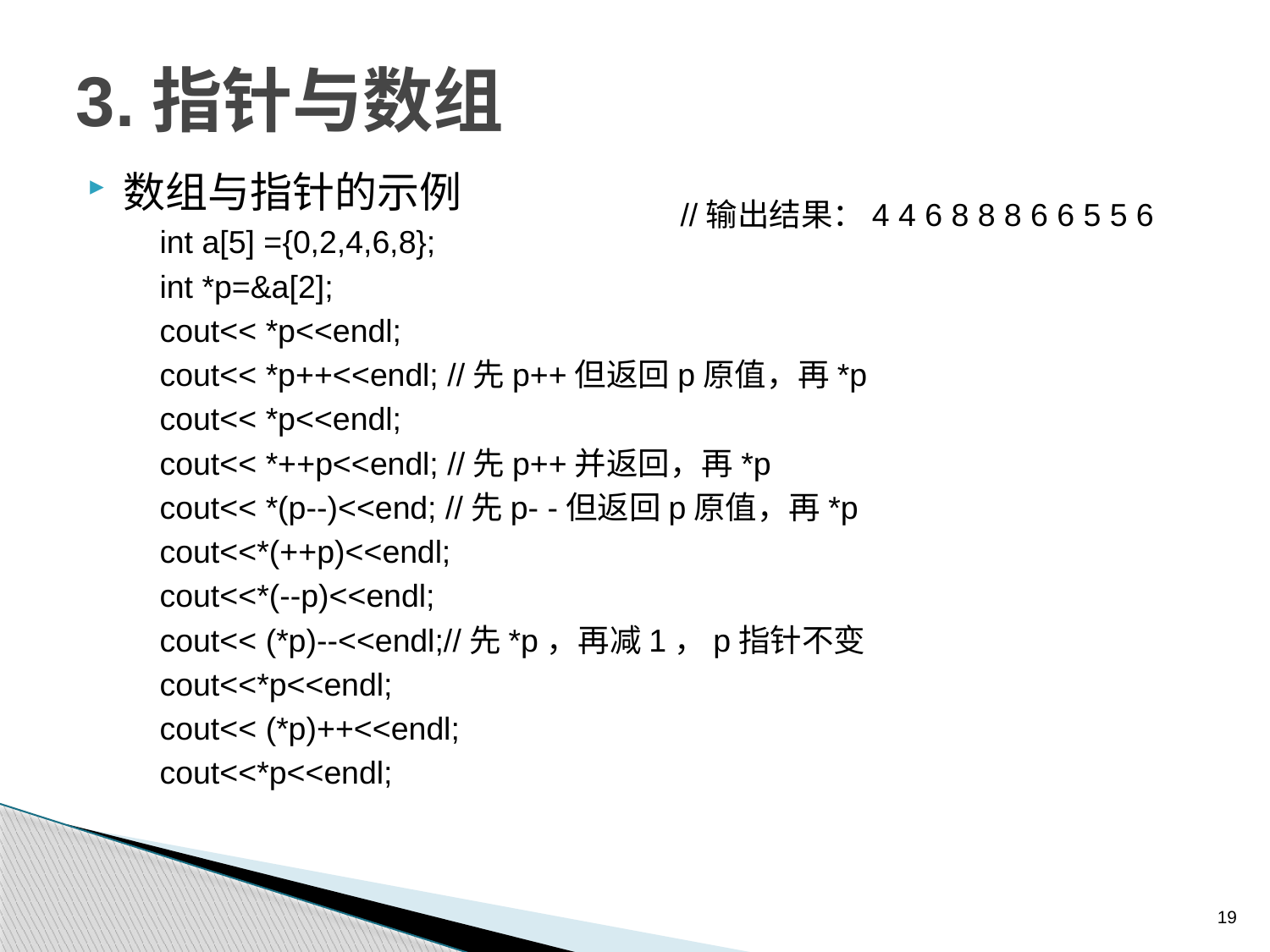

# 3.指针与数组
数组与指针的示例
int a[5] ={0,2,4,6,8};
int *p=&a[2];
cout<< *p<<endl;
cout<< *p++<<endl; //先p++但返回p原值，再*p
cout<< *p<<endl;
cout<< *++p<<endl; //先p++并返回，再*p
cout<< *(p--)<<end; //先p- -但返回p原值，再*p
cout<<*(++p)<<endl;
cout<<*(--p)<<endl;
cout<< (*p)--<<endl;//先*p，再减1，p指针不变
cout<<*p<<endl;
cout<< (*p)++<<endl;
cout<<*p<<endl;
//输出结果：4 4 6 8 8 8 6 6 5 5 6
19